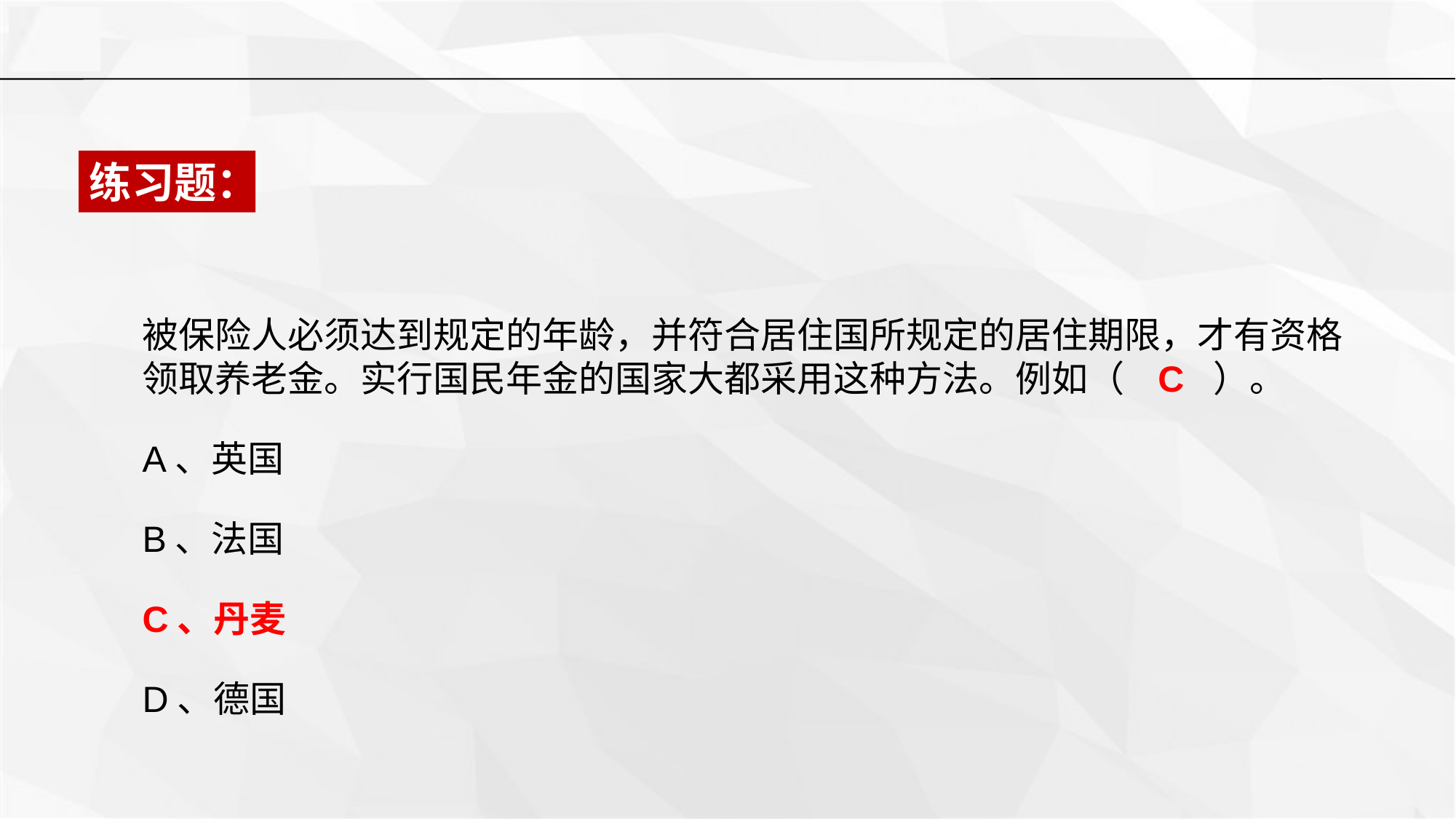

练习题：
被保险人必须达到规定的年龄，并符合居住国所规定的居住期限，才有资格领取养老金。实行国民年金的国家大都采用这种方法。例如（   C  ）。
A、英国
B、法国
C、丹麦
D、德国